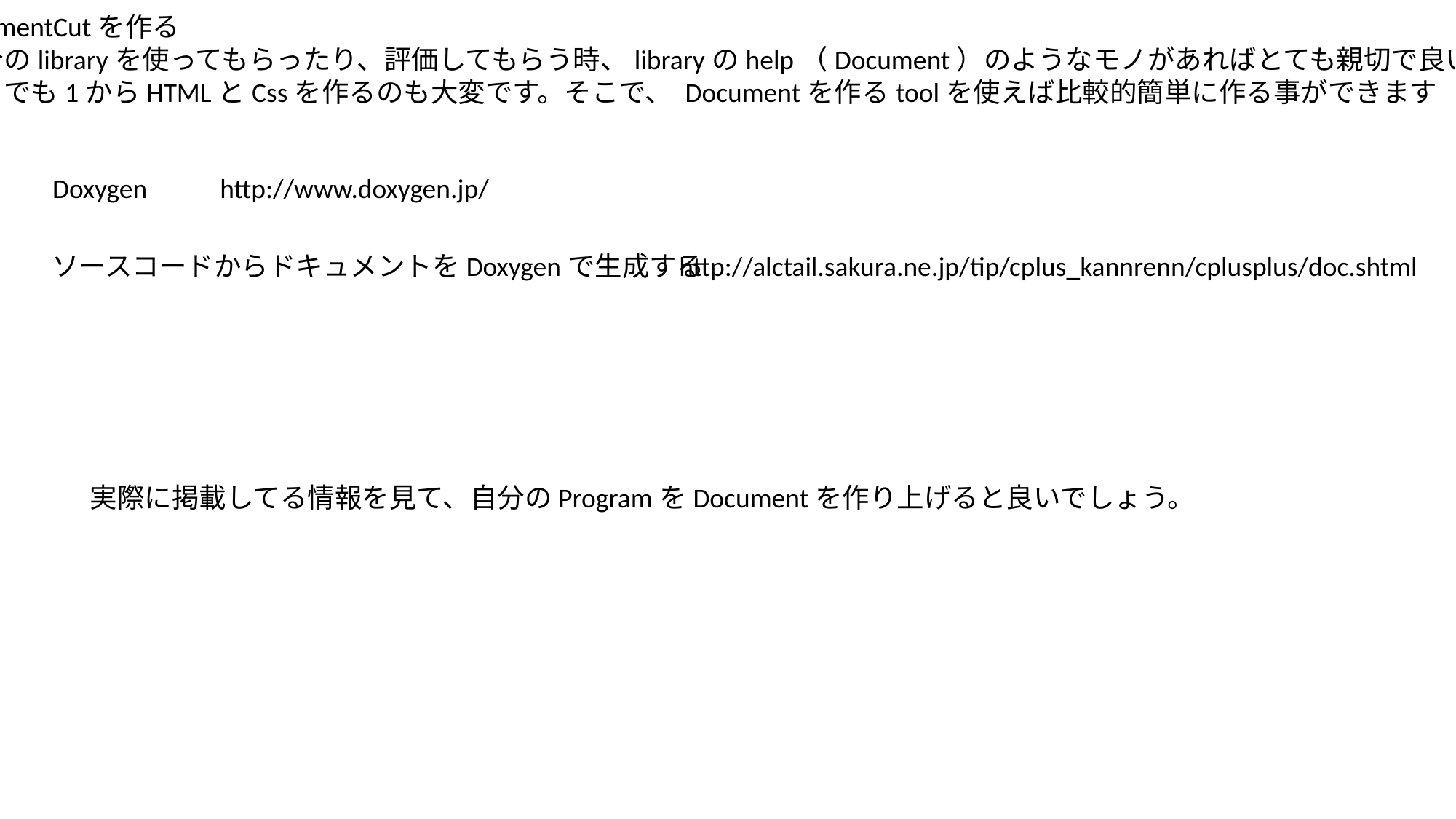

・DocumentCutを作る
　自分のlibraryを使ってもらったり、評価してもらう時、libraryのhelp（Document）のようなモノがあればとても親切で良いです
よね。でも1からHTMLとCssを作るのも大変です。そこで、 Documentを作るtoolを使えば比較的簡単に作る事ができます

Doxygen
http://www.doxygen.jp/
ソースコードからドキュメントをDoxygenで生成する

http://alctail.sakura.ne.jp/tip/cplus_kannrenn/cplusplus/doc.shtml
実際に掲載してる情報を見て、自分のProgramをDocumentを作り上げると良いでしょう。